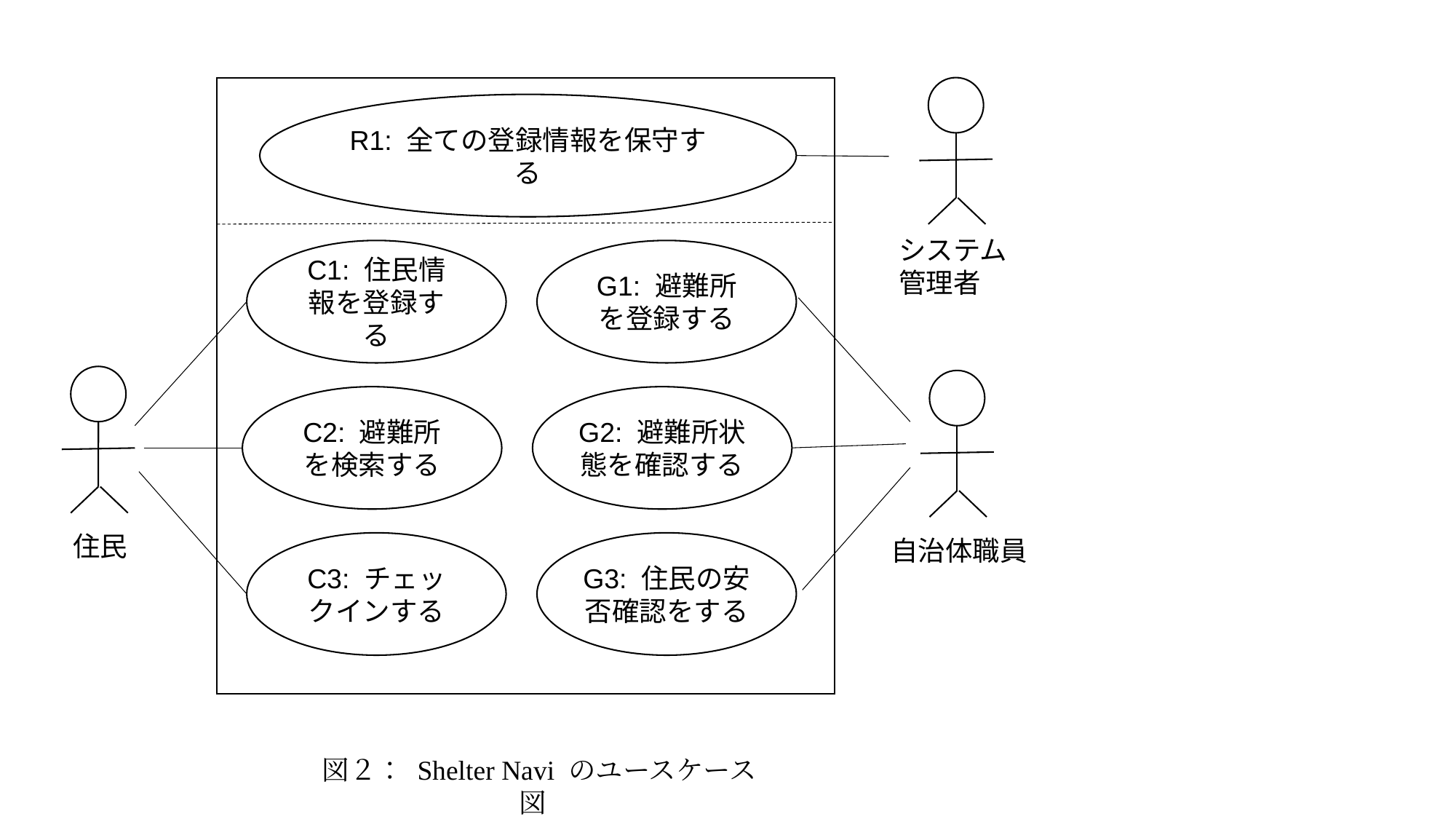

R1: 全ての登録情報を保守する
システム
管理者
C1: 住民情報を登録する
G1: 避難所を登録する

C2: 避難所を検索する
G2: 避難所状態を確認する
住民
自治体職員
C3: チェックインする
G3: 住民の安否確認をする
図２： Shelter Navi のユースケース図